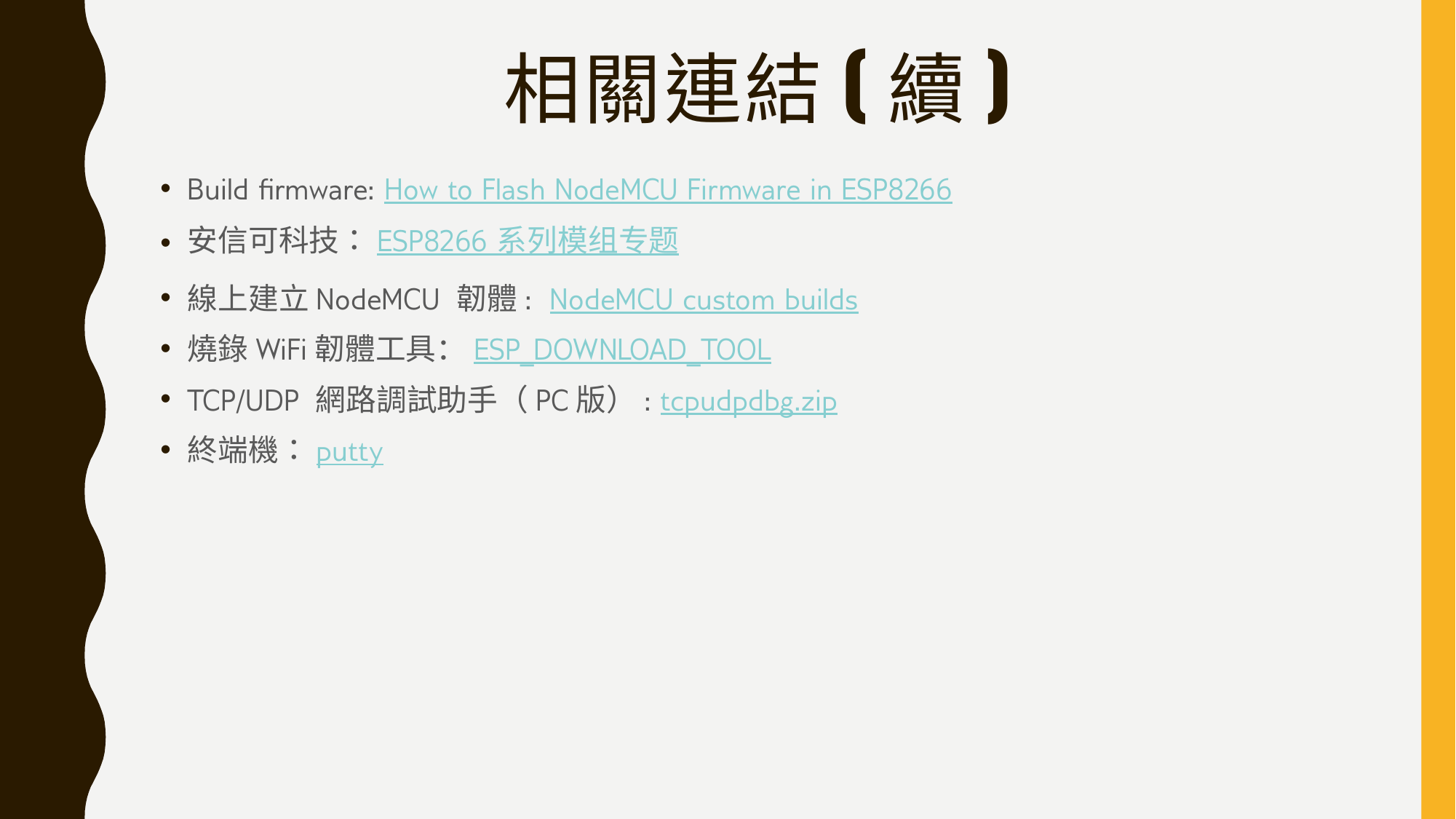

# 相關連結(續)
Build firmware: How to Flash NodeMCU Firmware in ESP8266
安信可科技：ESP8266 系列模组专题
線上建立NodeMCU 韌體:  NodeMCU custom builds
燒錄WiFi韌體工具：ESP_DOWNLOAD_TOOL
TCP/UDP 網路調試助手（PC版）: tcpudpdbg.zip
終端機：putty